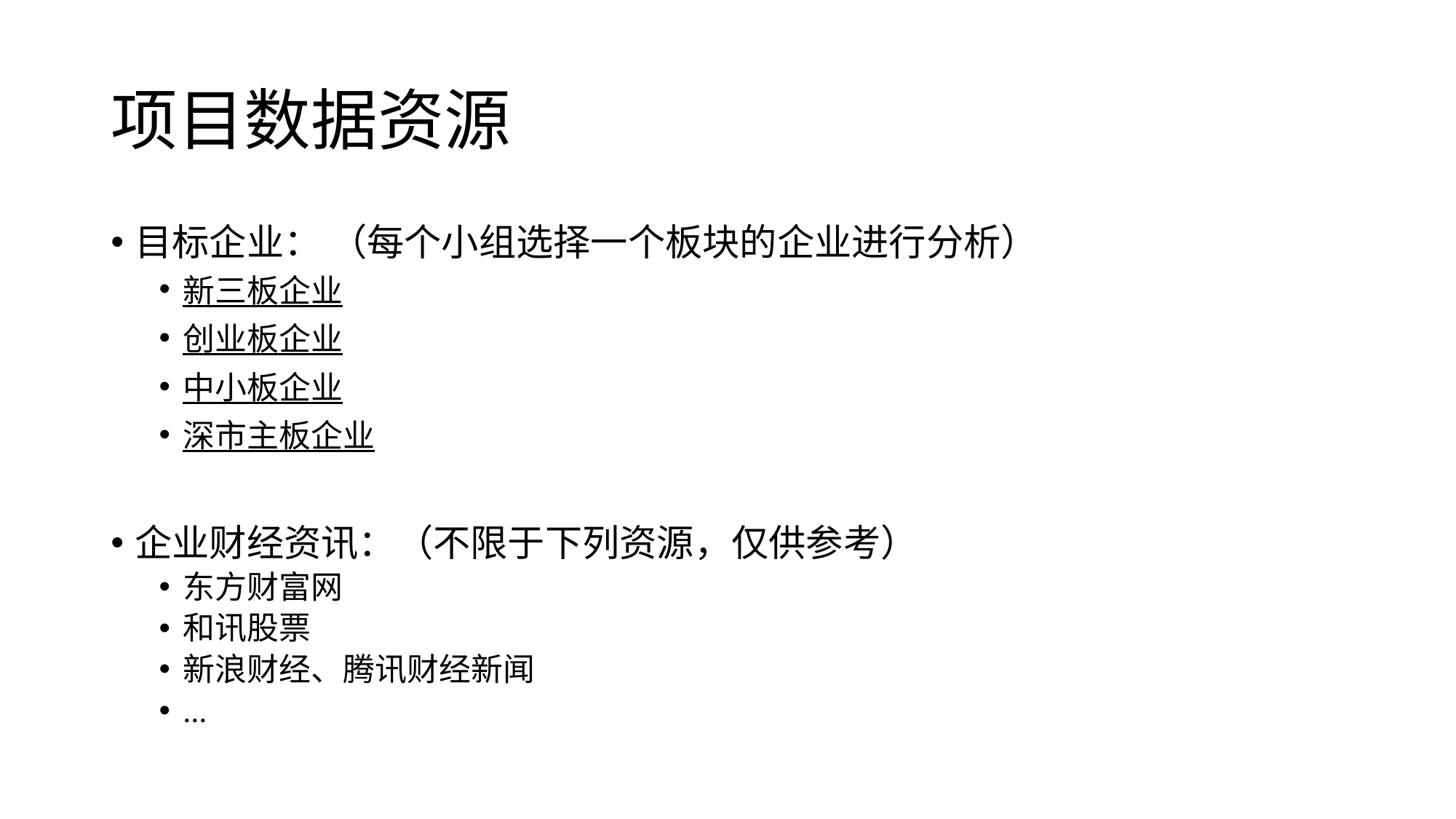

# 项目数据资源
目标企业： （每个小组选择一个板块的企业进行分析）
新三板企业
创业板企业
中小板企业
深市主板企业

企业财经资讯：（不限于下列资源，仅供参考）
东方财富网
和讯股票
新浪财经、腾讯财经新闻
...